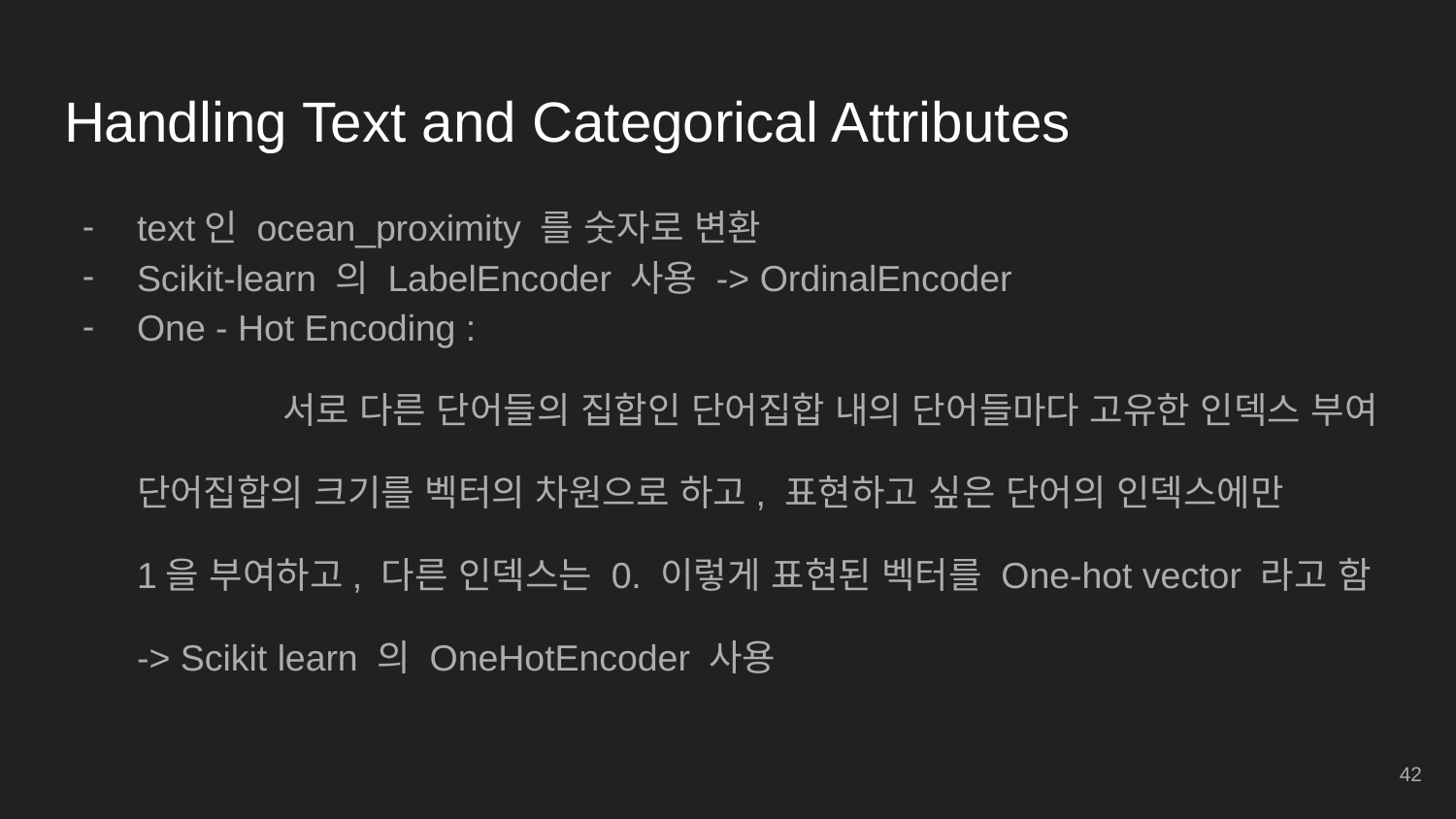

# Handling Text and Categorical Attributes
text인 ocean_proximity 를 숫자로 변환
Scikit-learn 의 LabelEncoder 사용 -> OrdinalEncoder
One - Hot Encoding :
	서로 다른 단어들의 집합인 단어집합 내의 단어들마다 고유한 인덱스 부여
단어집합의 크기를 벡터의 차원으로 하고, 표현하고 싶은 단어의 인덱스에만
1을 부여하고, 다른 인덱스는 0. 이렇게 표현된 벡터를 One-hot vector 라고 함
-> Scikit learn 의 OneHotEncoder 사용
42